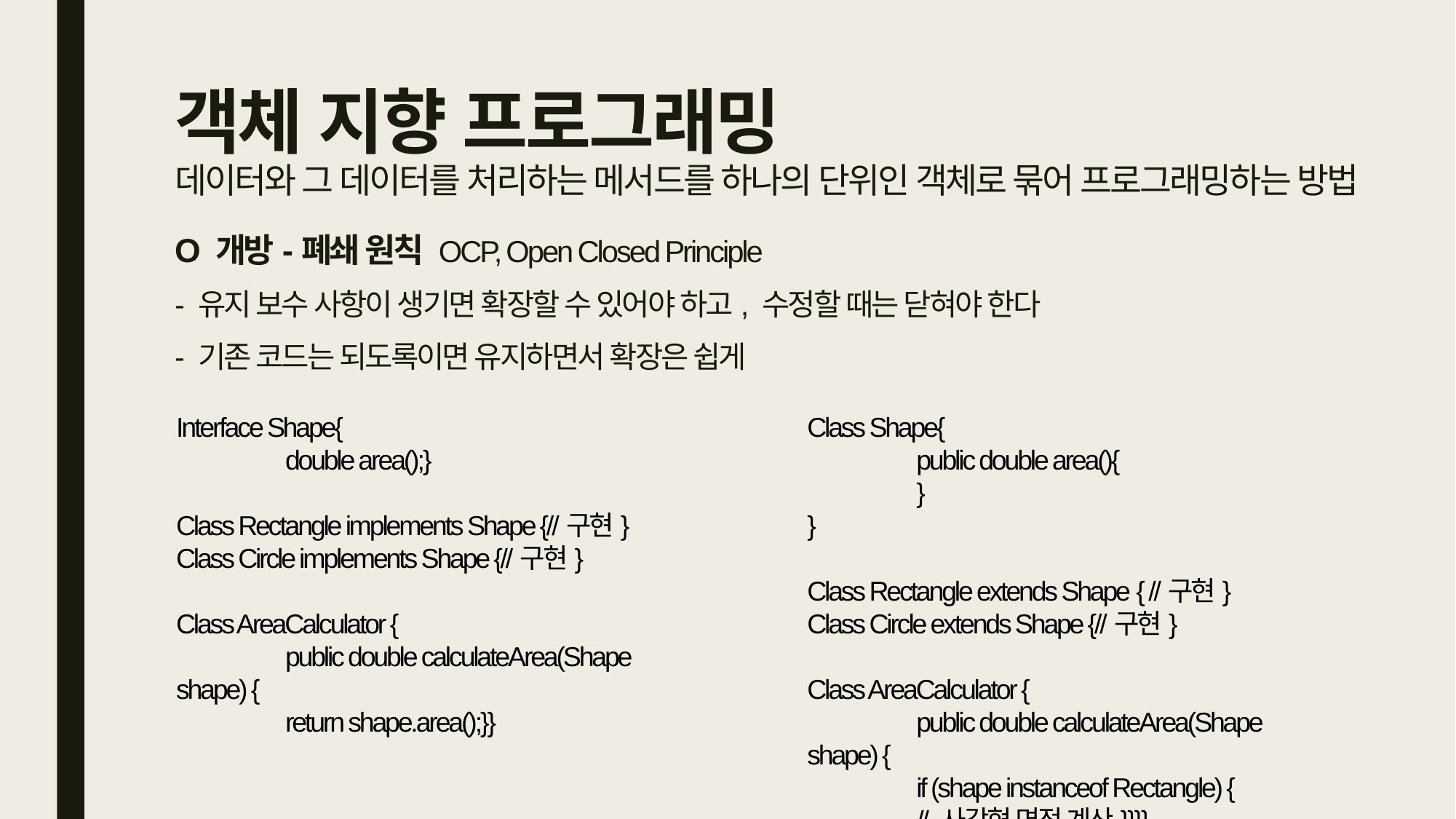

# 객체 지향 프로그래밍 데이터와 그 데이터를 처리하는 메서드를 하나의 단위인 객체로 묶어 프로그래밍하는 방법
O 개방-폐쇄 원칙 OCP, Open Closed Principle
- 유지 보수 사항이 생기면 확장할 수 있어야 하고, 수정할 때는 닫혀야 한다
- 기존 코드는 되도록이면 유지하면서 확장은 쉽게

Interface Shape{
	double area();}

Class Rectangle implements Shape {//구현}
Class Circle implements Shape {//구현}

Class AreaCalculator {
	public double calculateArea(Shape shape) {
	return shape.area();}}
Class Shape{
	public double area(){
	}
}

Class Rectangle extends Shape { //구현}
Class Circle extends Shape {//구현}

Class AreaCalculator {
	public double calculateArea(Shape shape) {
	if (shape instanceof Rectangle) {
	// 사각형 면적 계산}}}}